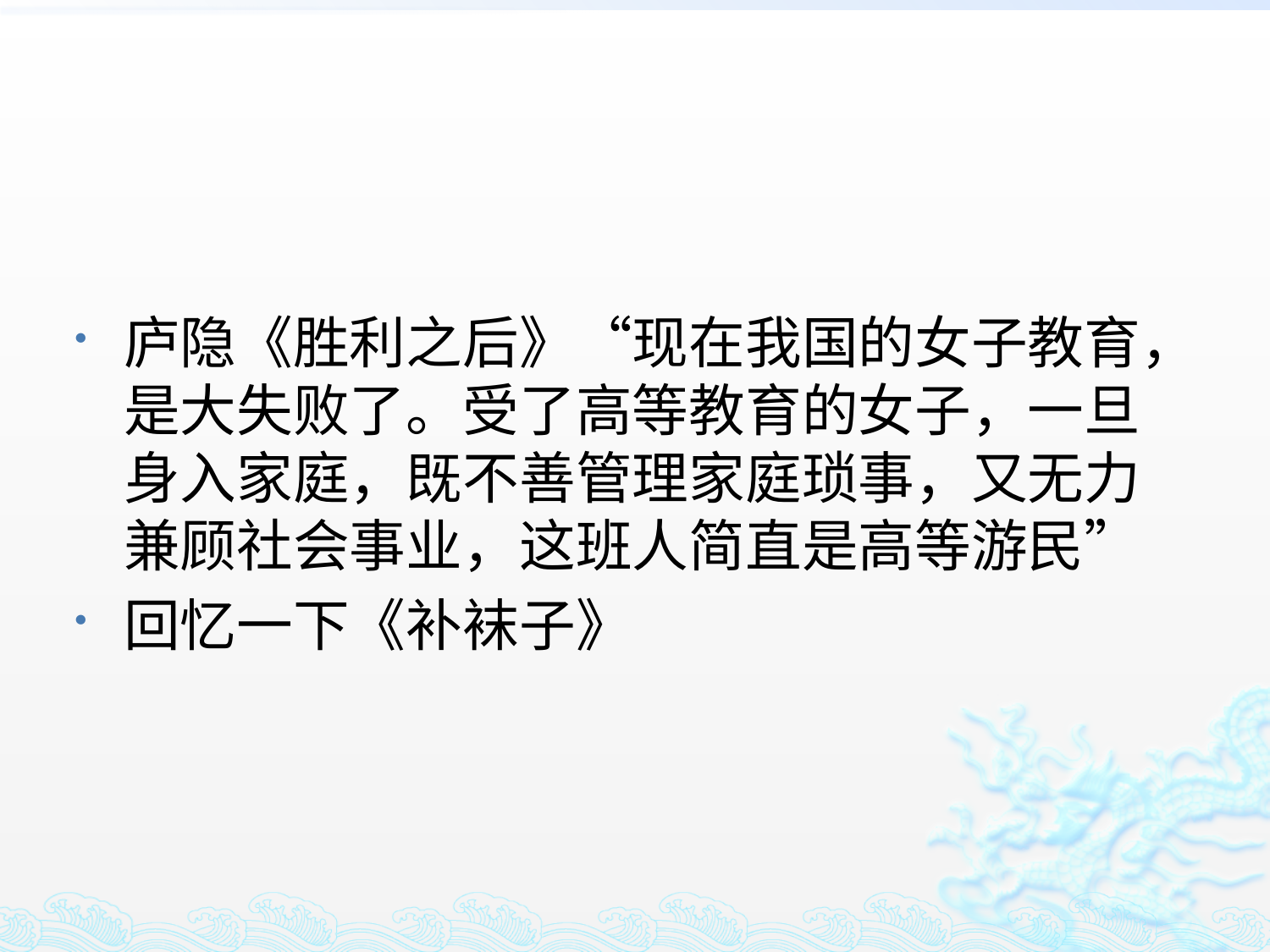

#

庐隐《胜利之后》“现在我国的女子教育，是大失败了。受了高等教育的女子，一旦身入家庭，既不善管理家庭琐事，又无力兼顾社会事业，这班人简直是高等游民”
回忆一下《补袜子》